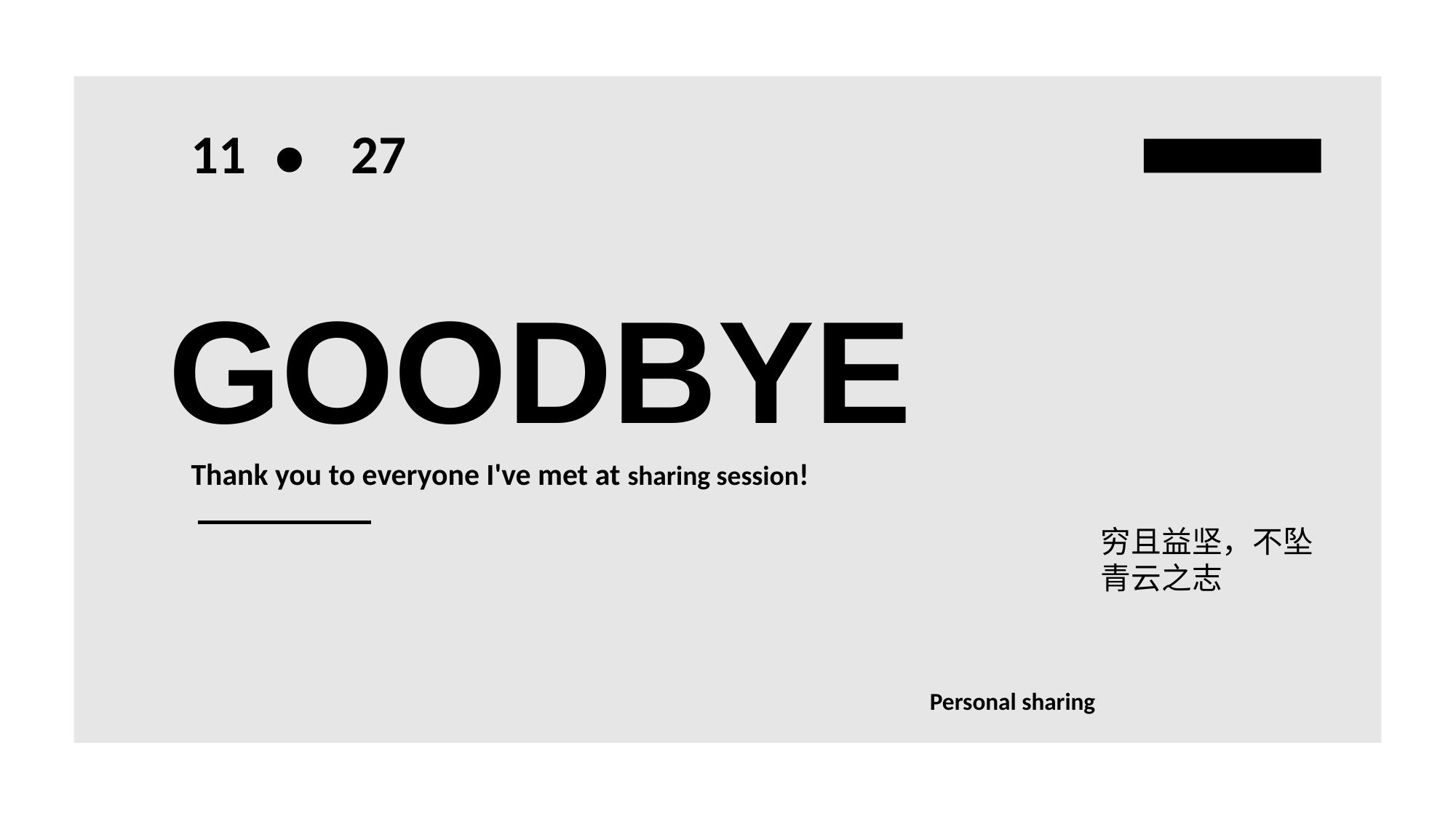

•
11
27

GOODBYE
Thank you to everyone I've met at sharing session!
穷且益坚，不坠青云之志
Personal sharing